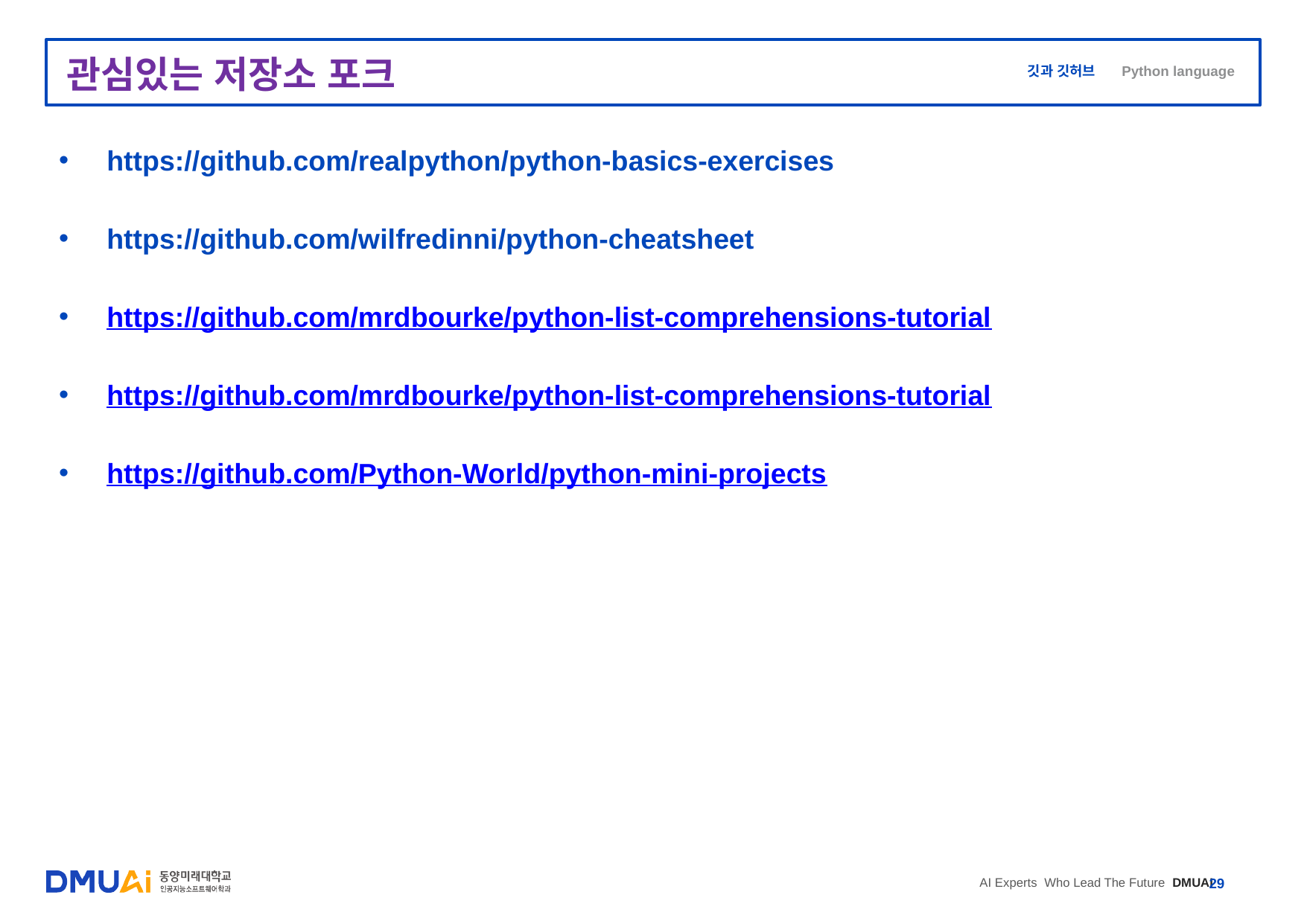

# 관심있는 저장소 포크
https://github.com/realpython/python-basics-exercises

https://github.com/wilfredinni/python-cheatsheet

https://github.com/mrdbourke/python-list-comprehensions-tutorial

https://github.com/mrdbourke/python-list-comprehensions-tutorial

https://github.com/Python-World/python-mini-projects